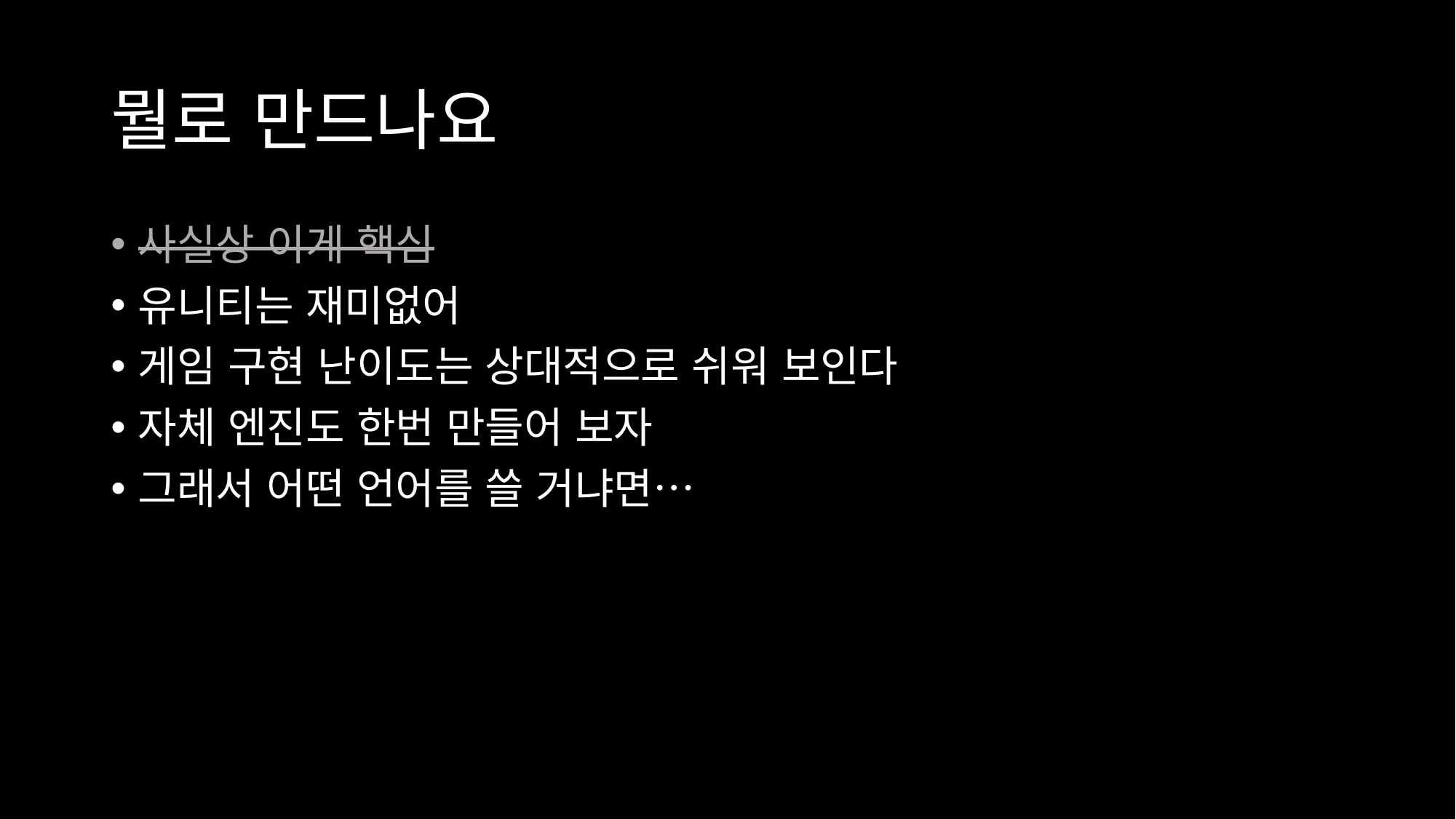

# 뭘로 만드나요
사실상 이게 핵심
유니티는 재미없어
게임 구현 난이도는 상대적으로 쉬워 보인다
자체 엔진도 한번 만들어 보자
그래서 어떤 언어를 쓸 거냐면…